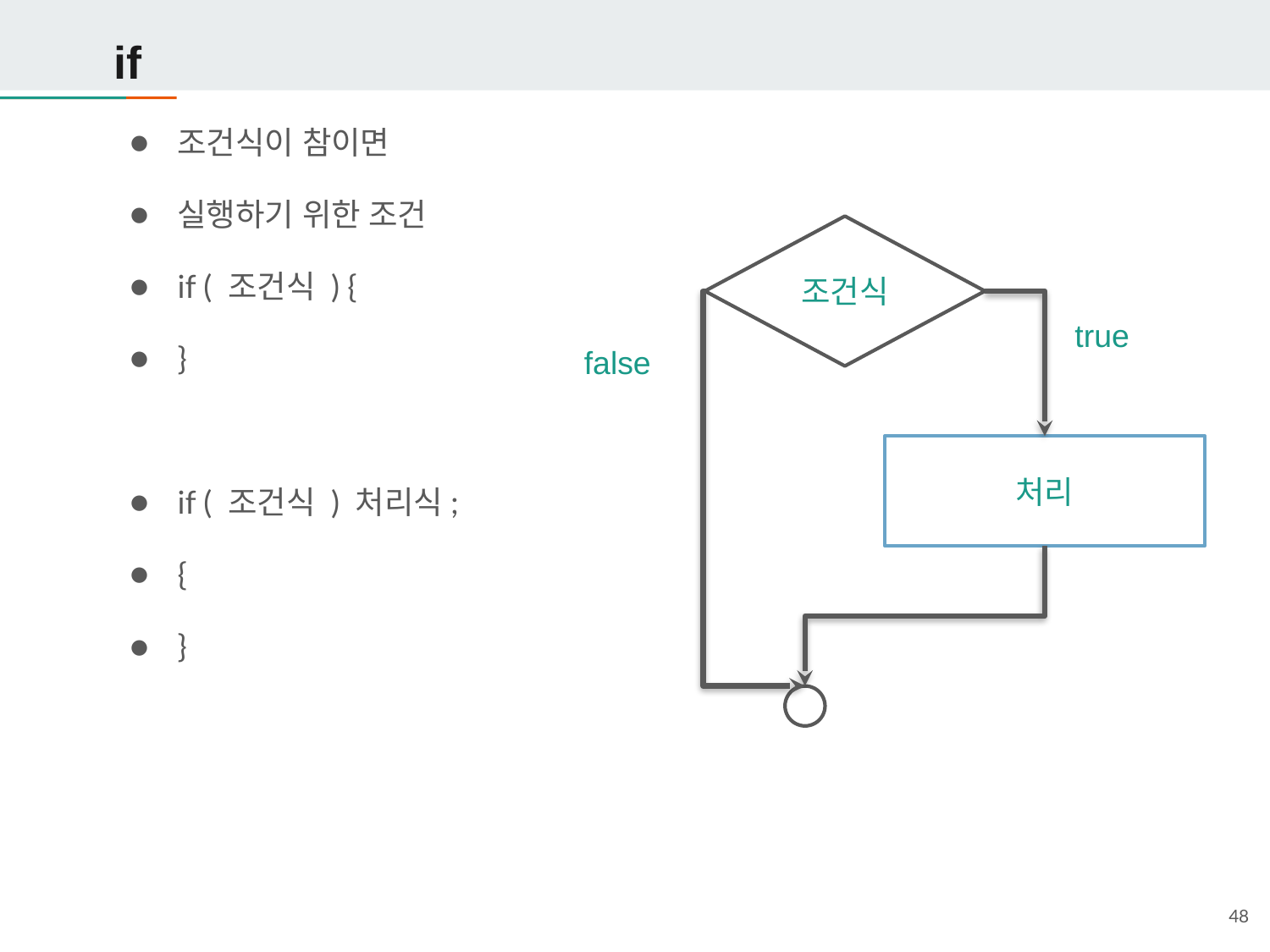

# if
조건식이 참이면
실행하기 위한 조건
if ( 조건식 ) {
}

if ( 조건식 ) 처리식;
{
}
조건식
true
false
처리

48